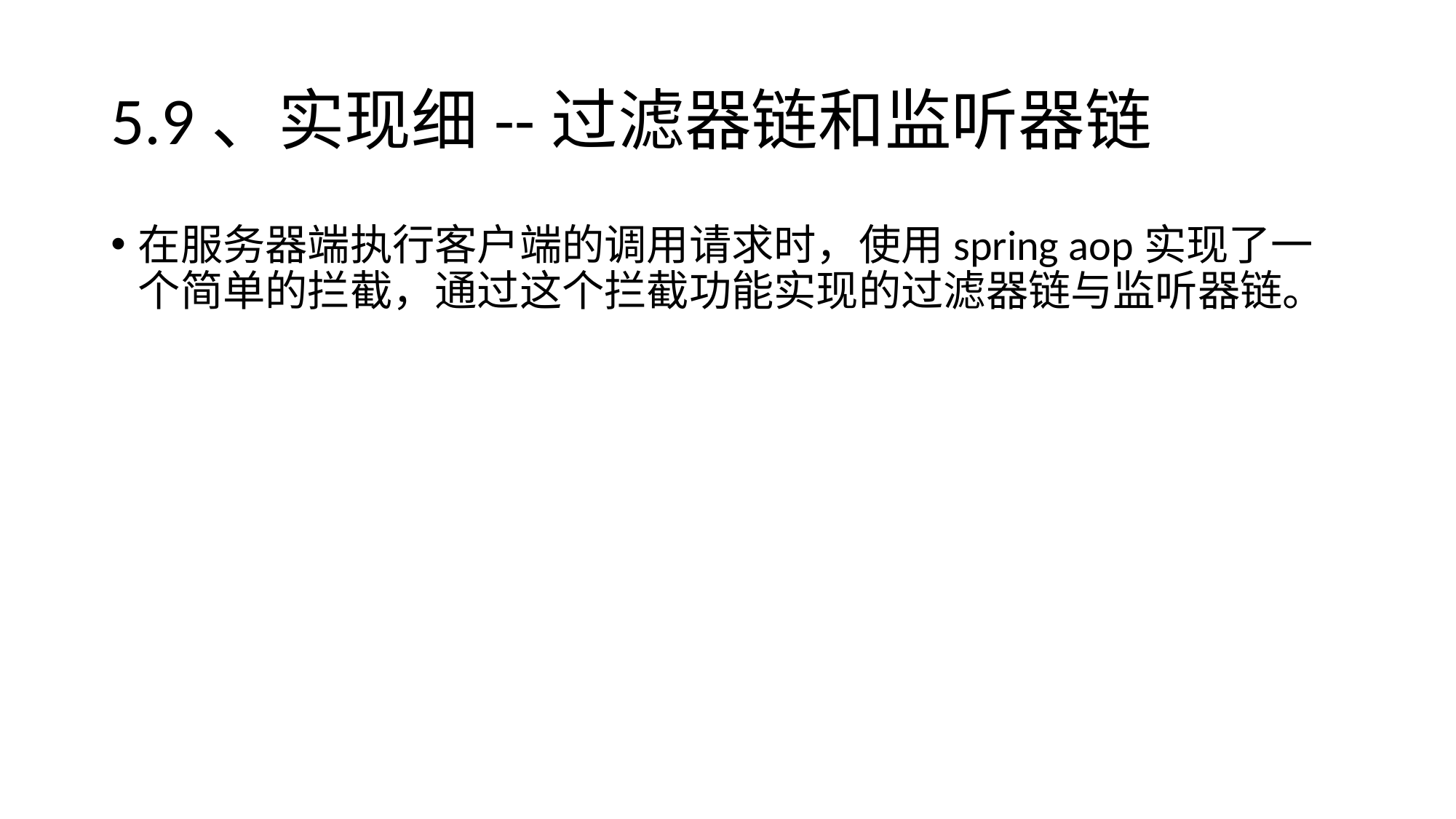

# 5.9、实现细--过滤器链和监听器链
在服务器端执行客户端的调用请求时，使用spring aop实现了一个简单的拦截，通过这个拦截功能实现的过滤器链与监听器链。